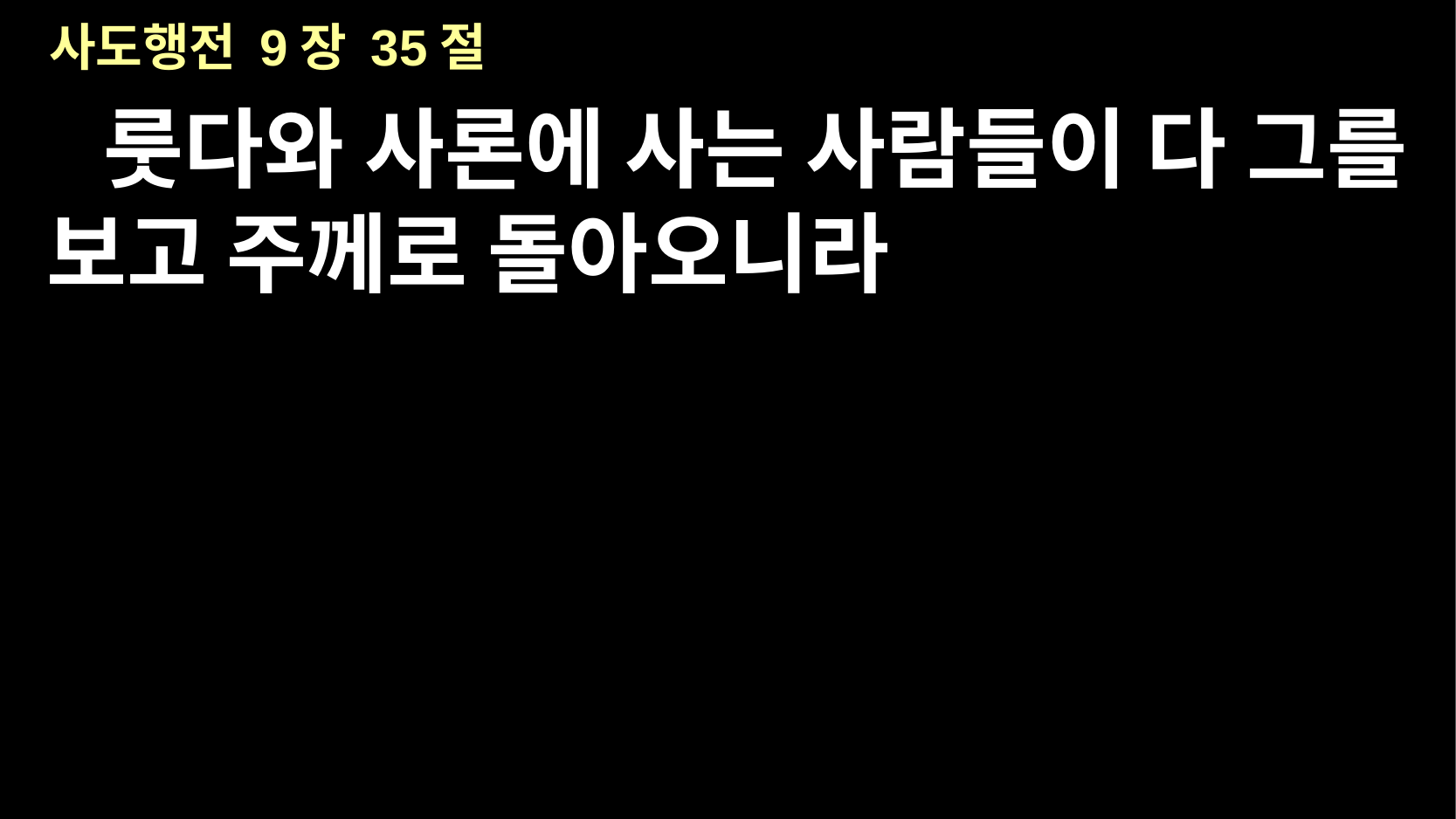

# 사도행전 9장 35절
룻다와 사론에 사는 사람들이 다 그를 보고 주께로 돌아오니라